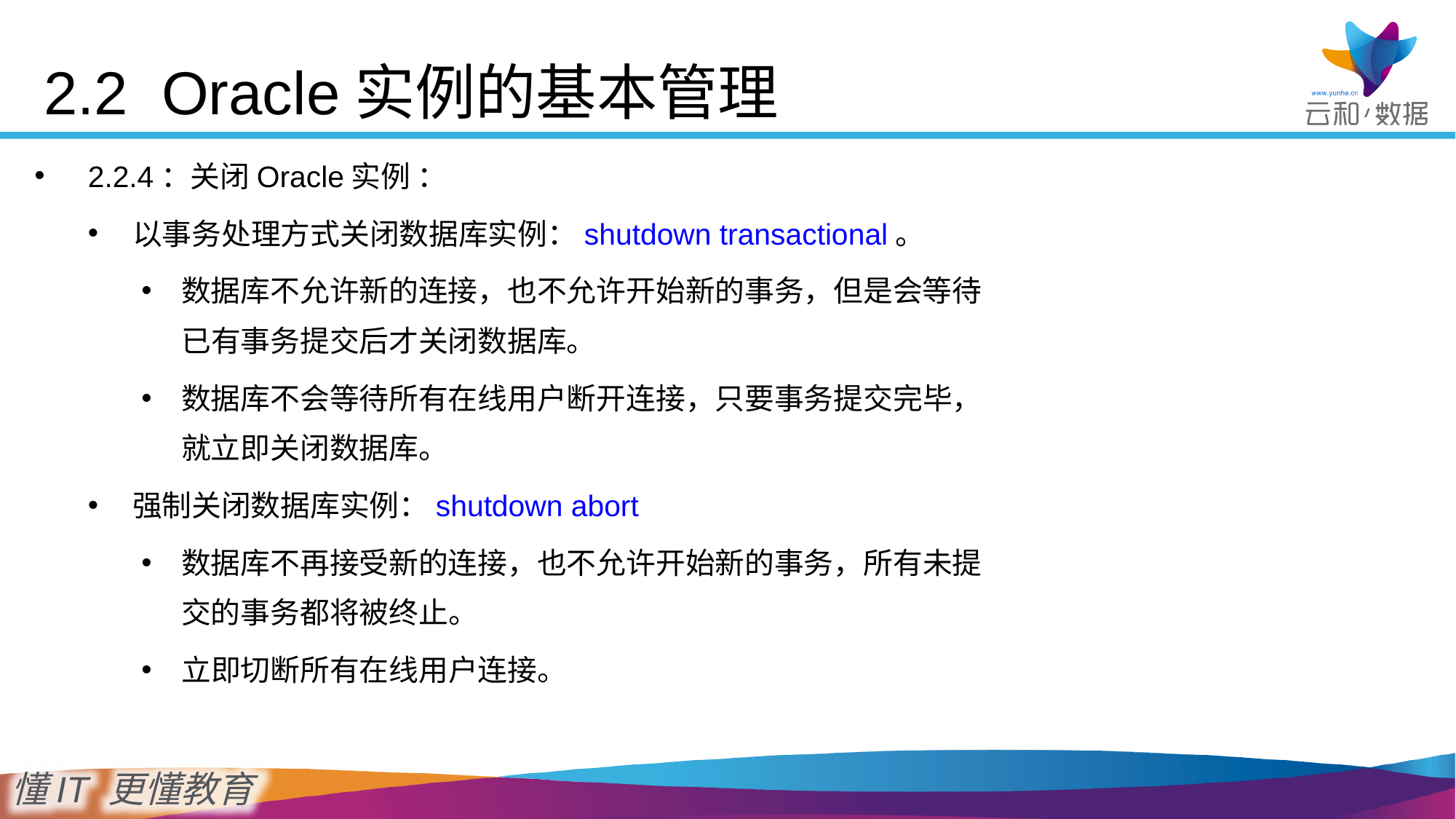

# 2.2  Oracle实例的基本管理
2.2.4：关闭Oracle实例 ：
以事务处理方式关闭数据库实例：shutdown transactional。
数据库不允许新的连接，也不允许开始新的事务，但是会等待已有事务提交后才关闭数据库。
数据库不会等待所有在线用户断开连接，只要事务提交完毕，就立即关闭数据库。
强制关闭数据库实例：shutdown abort
数据库不再接受新的连接，也不允许开始新的事务，所有未提交的事务都将被终止。
立即切断所有在线用户连接。
23